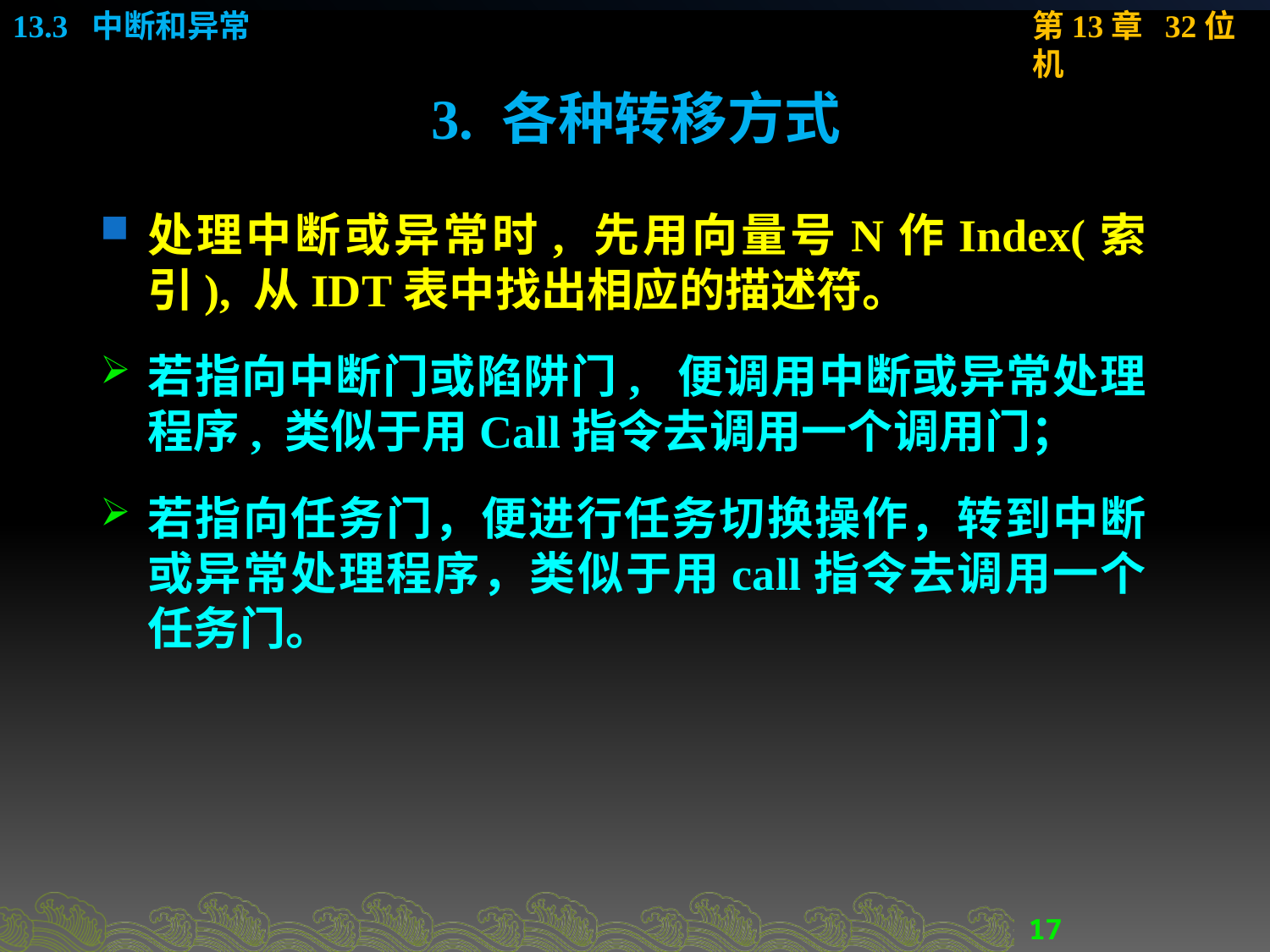

# 3. 各种转移方式
处理中断或异常时, 先用向量号N作Index(索引), 从IDT表中找出相应的描述符。
若指向中断门或陷阱门,  便调用中断或异常处理程序, 类似于用Call指令去调用一个调用门；
若指向任务门，便进行任务切换操作，转到中断或异常处理程序，类似于用call指令去调用一个任务门。